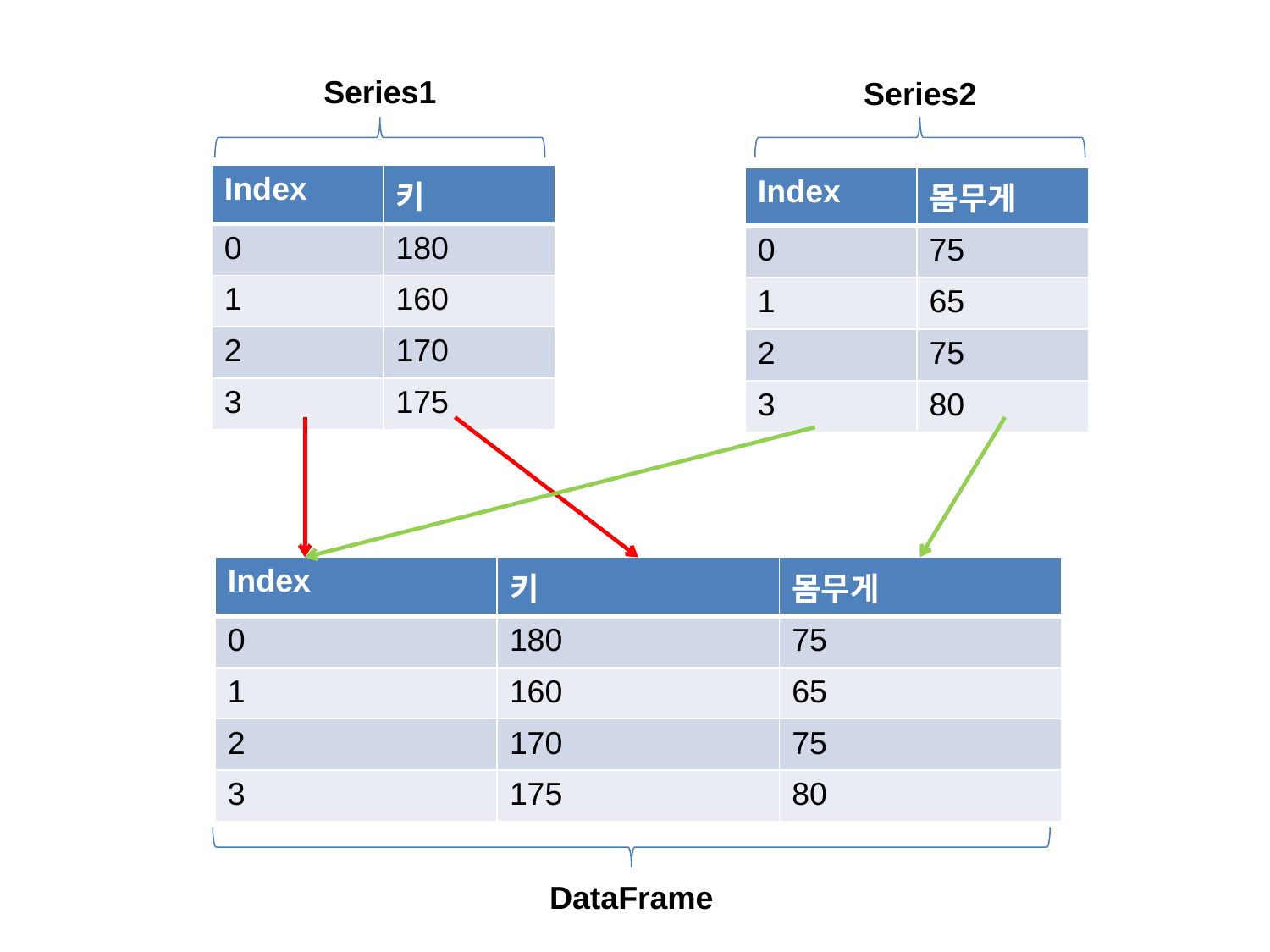

Series1
Series2
| Index | 키 |
| --- | --- |
| 0 | 180 |
| 1 | 160 |
| 2 | 170 |
| 3 | 175 |
| Index | 몸무게 |
| --- | --- |
| 0 | 75 |
| 1 | 65 |
| 2 | 75 |
| 3 | 80 |

| Index | 키 | 몸무게 |
| --- | --- | --- |
| 0 | 180 | 75 |
| 1 | 160 | 65 |
| 2 | 170 | 75 |
| 3 | 175 | 80 |
DataFrame